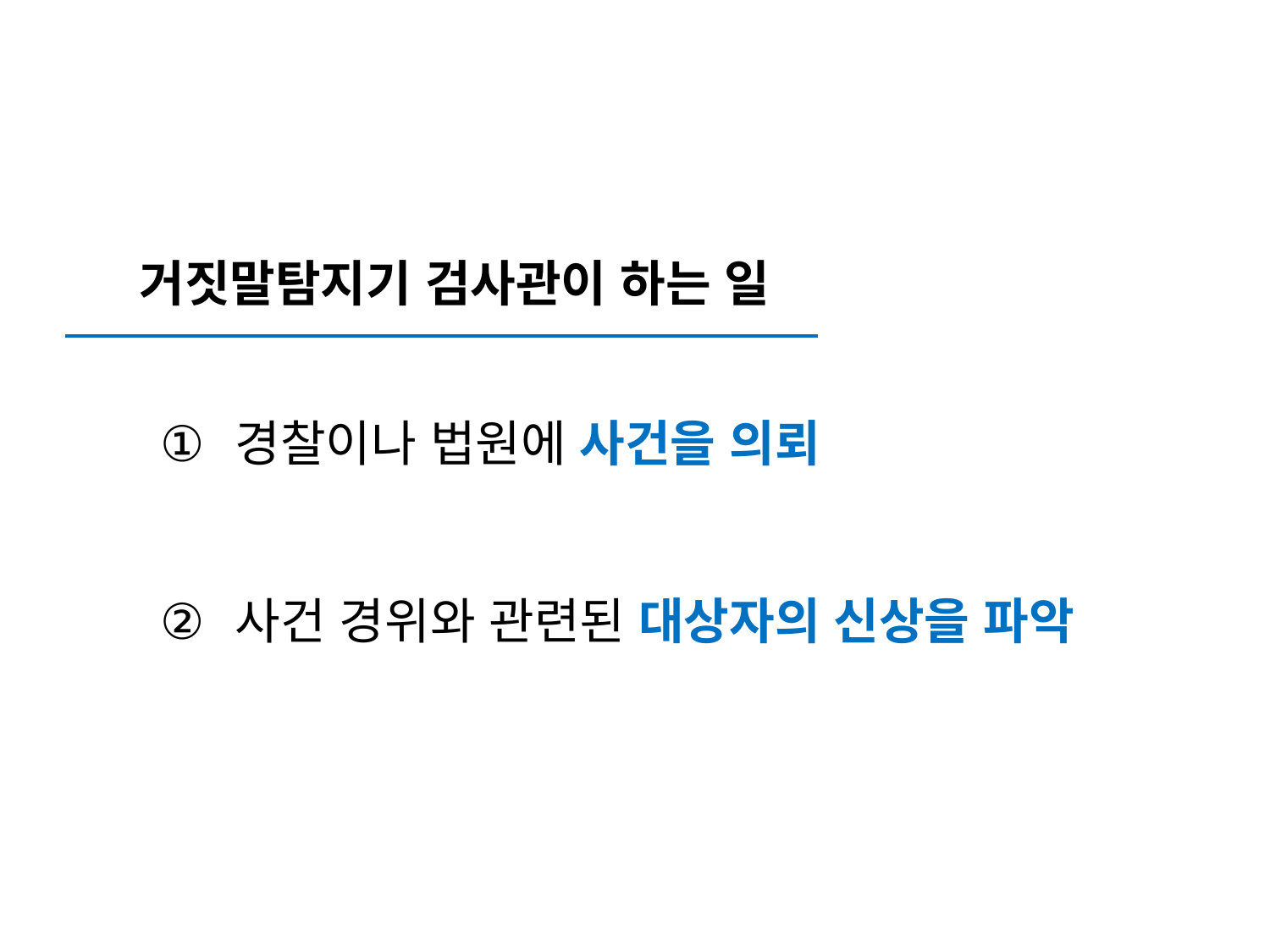

거짓말탐지기 검사관이 하는 일
 경찰이나 법원에 사건을 의뢰

 사건 경위와 관련된 대상자의 신상을 파악